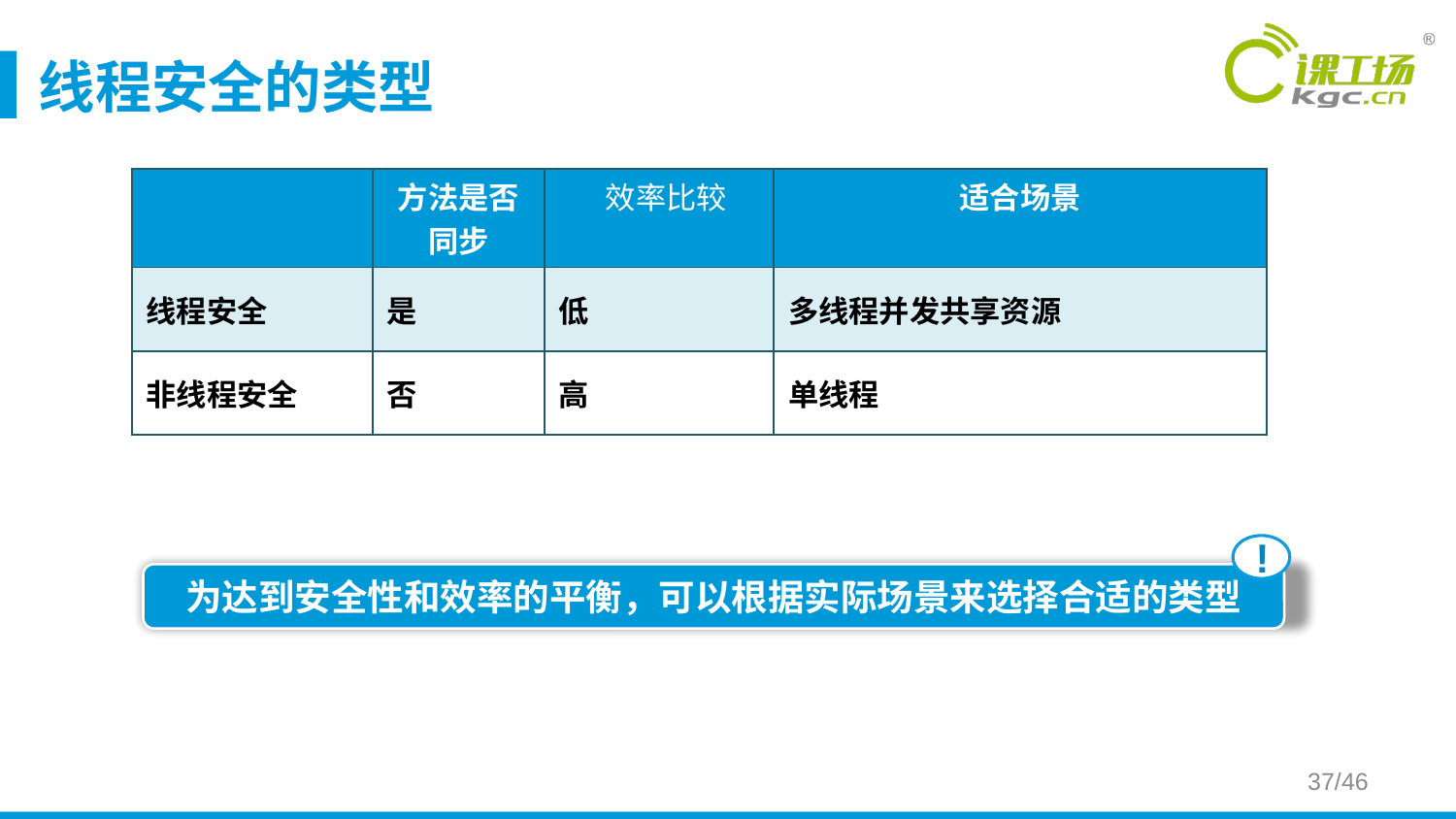

# 线程安全的类型
|  | 方法是否同步 | 效率比较 | 适合场景 |
| --- | --- | --- | --- |
| 线程安全 | 是 | 低 | 多线程并发共享资源 |
| 非线程安全 | 否 | 高 | 单线程 |
!
为达到安全性和效率的平衡，可以根据实际场景来选择合适的类型
37/46